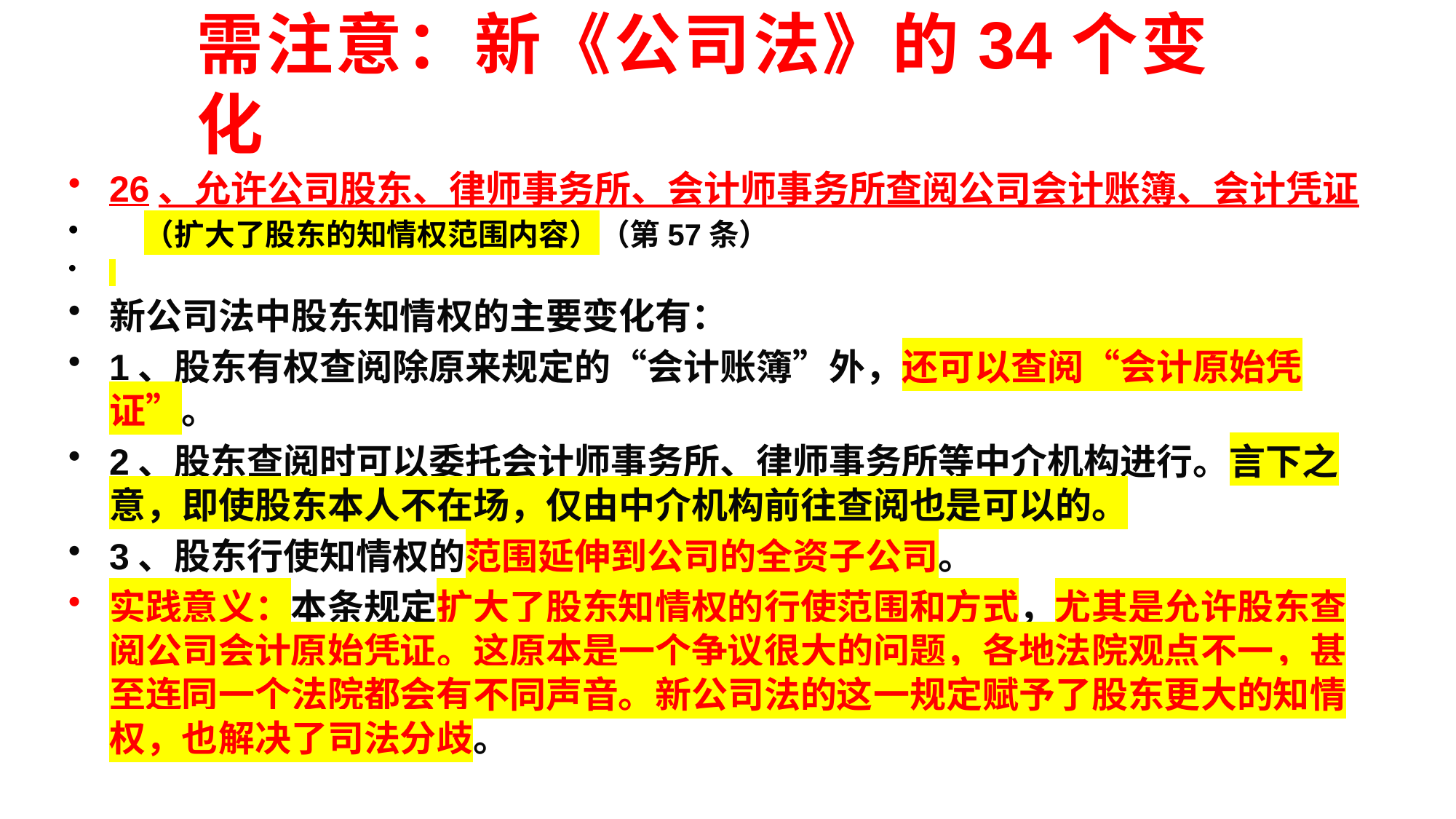

# 需注意：新《公司法》的34个变化
26、允许公司股东、律师事务所、会计师事务所查阅公司会计账簿、会计凭证
    （扩大了股东的知情权范围内容）（第57条）

新公司法中股东知情权的主要变化有：
1、股东有权查阅除原来规定的“会计账簿”外，还可以查阅“会计原始凭证”。
2、股东查阅时可以委托会计师事务所、律师事务所等中介机构进行。言下之意，即使股东本人不在场，仅由中介机构前往查阅也是可以的。
3、股东行使知情权的范围延伸到公司的全资子公司。
实践意义：本条规定扩大了股东知情权的行使范围和方式，尤其是允许股东查阅公司会计原始凭证。这原本是一个争议很大的问题，各地法院观点不一，甚至连同一个法院都会有不同声音。新公司法的这一规定赋予了股东更大的知情权，也解决了司法分歧。